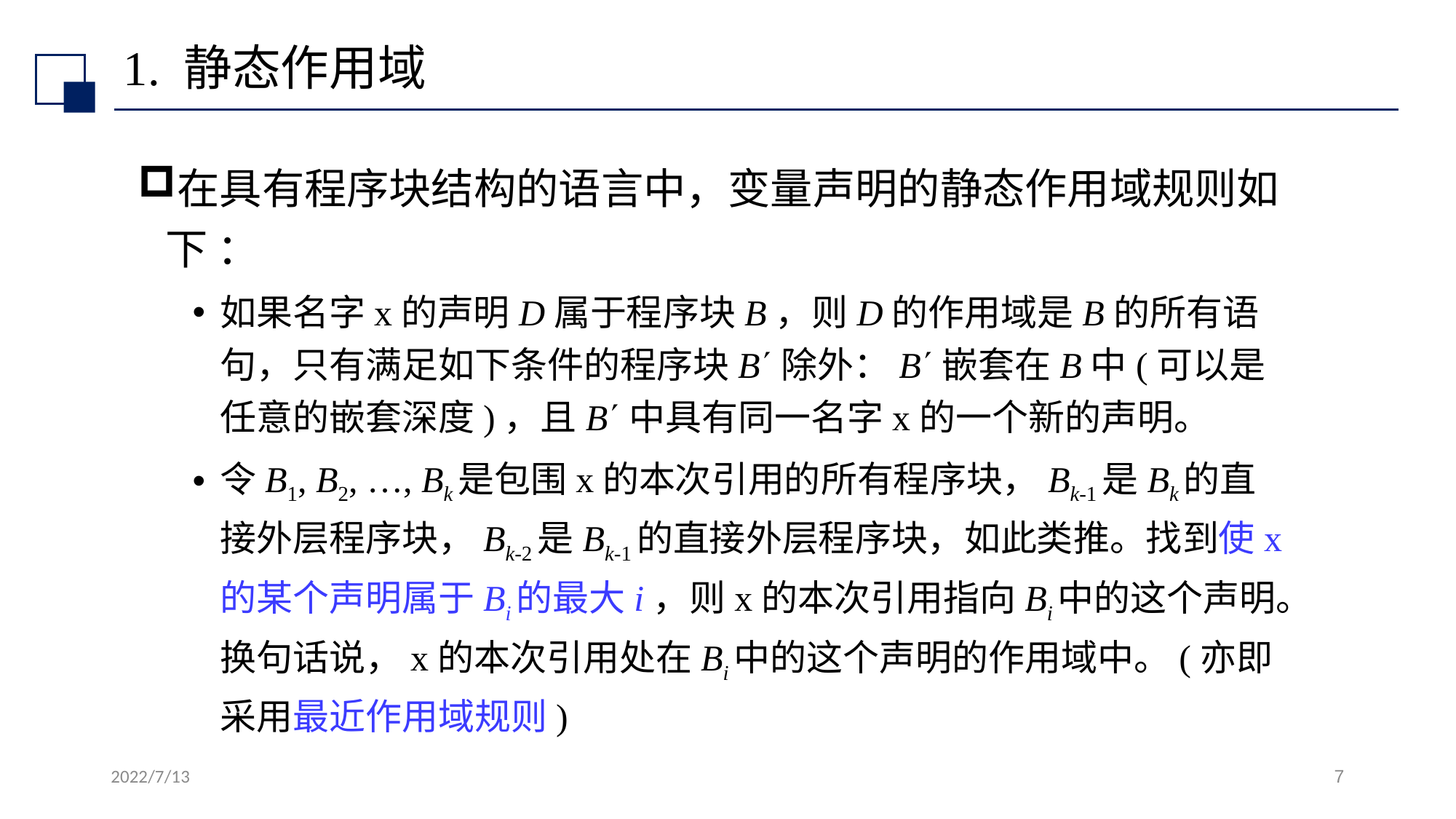

# 1. 静态作用域
在具有程序块结构的语言中，变量声明的静态作用域规则如下 ：
如果名字x的声明D属于程序块B，则D的作用域是B的所有语句，只有满足如下条件的程序块B′除外：B′嵌套在B中(可以是任意的嵌套深度)，且B′中具有同一名字x的一个新的声明。
令B1, B2, …, Bk是包围x的本次引用的所有程序块，Bk-1是Bk的直接外层程序块，Bk-2是Bk-1的直接外层程序块，如此类推。找到使x的某个声明属于Bi的最大i，则x的本次引用指向Bi中的这个声明。换句话说，x的本次引用处在Bi中的这个声明的作用域中。(亦即采用最近作用域规则)
2022/7/13
7